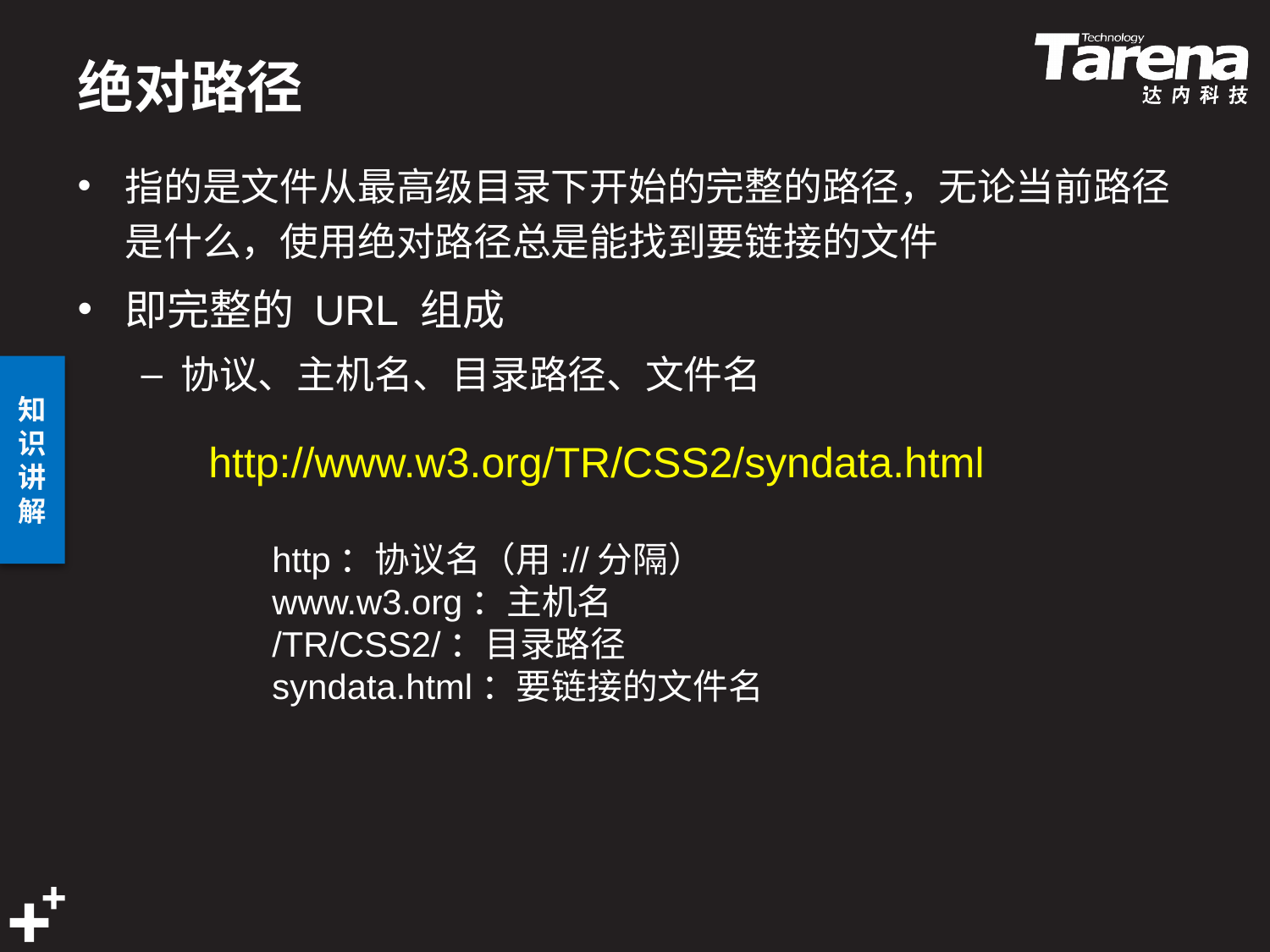

# 绝对路径
指的是文件从最高级目录下开始的完整的路径，无论当前路径是什么，使用绝对路径总是能找到要链接的文件
即完整的 URL 组成
协议、主机名、目录路径、文件名
http://www.w3.org/TR/CSS2/syndata.html

http：协议名（用://分隔）
www.w3.org：主机名
/TR/CSS2/：目录路径
syndata.html：要链接的文件名